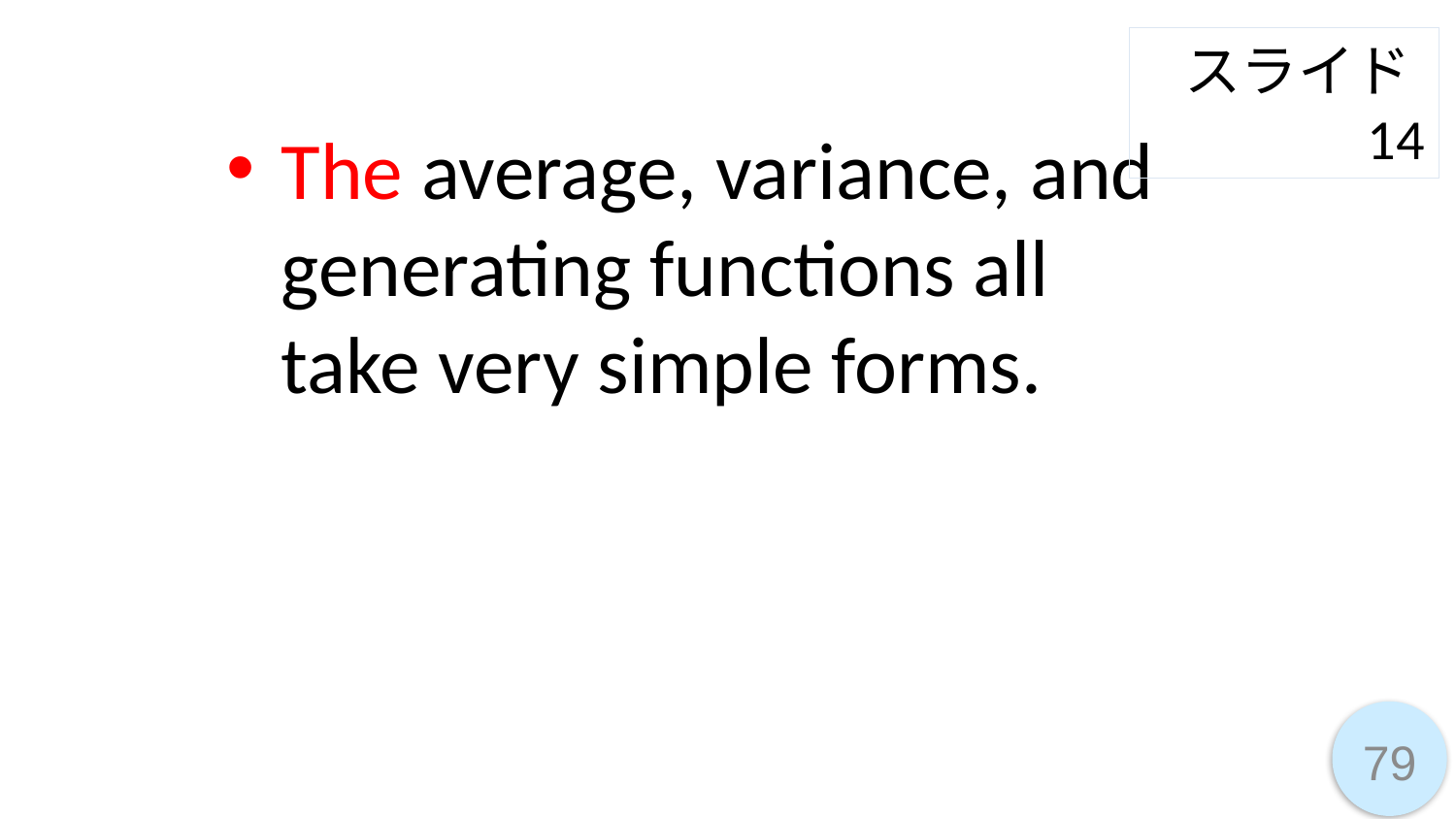

スライド14
The average, variance, and generating functions all take very simple forms.
79